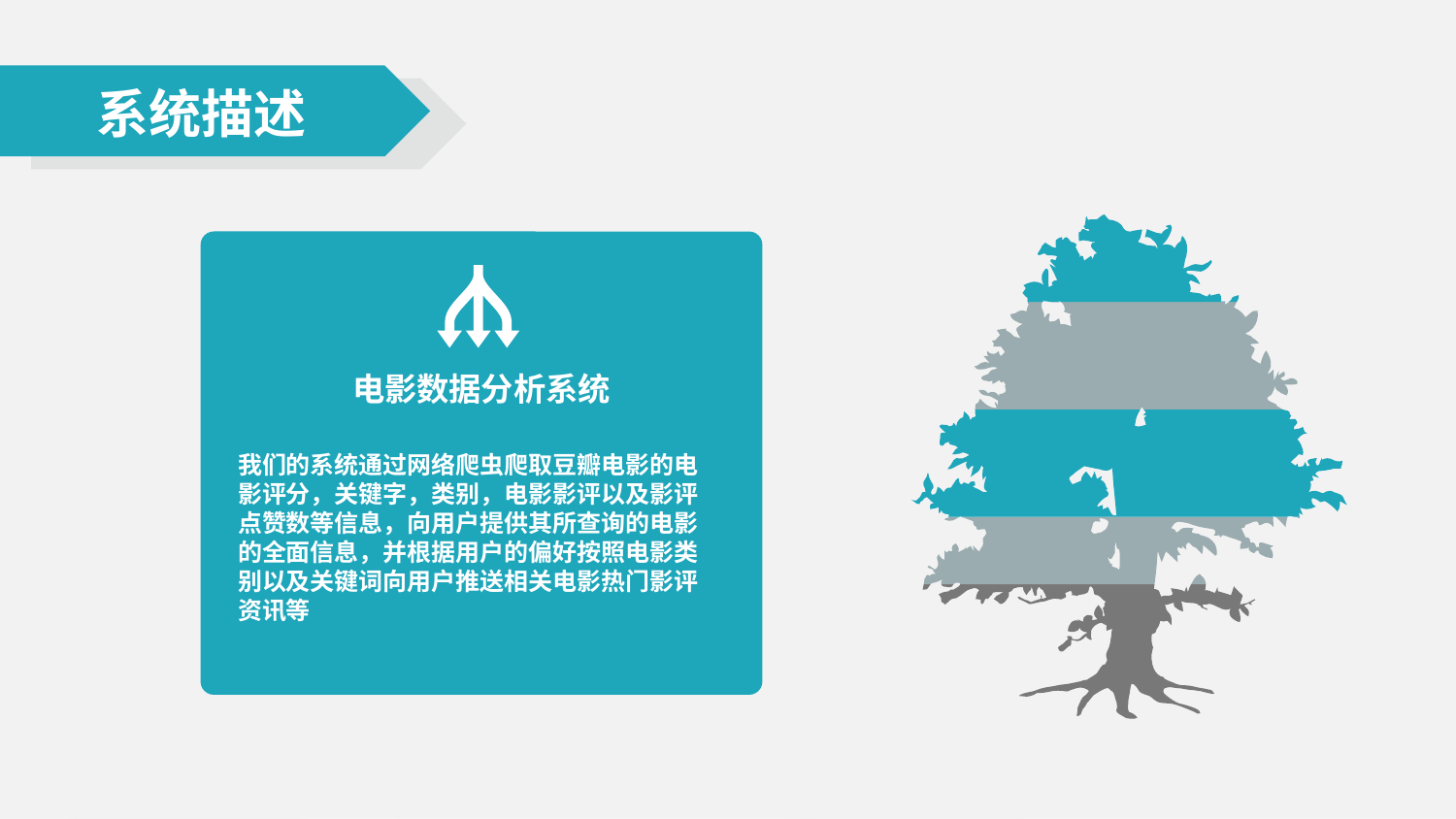

系统描述

电影数据分析系统
我们的系统通过网络爬虫爬取豆瓣电影的电影评分，关键字，类别，电影影评以及影评点赞数等信息，向用户提供其所查询的电影的全面信息，并根据用户的偏好按照电影类别以及关键词向用户推送相关电影热门影评资讯等